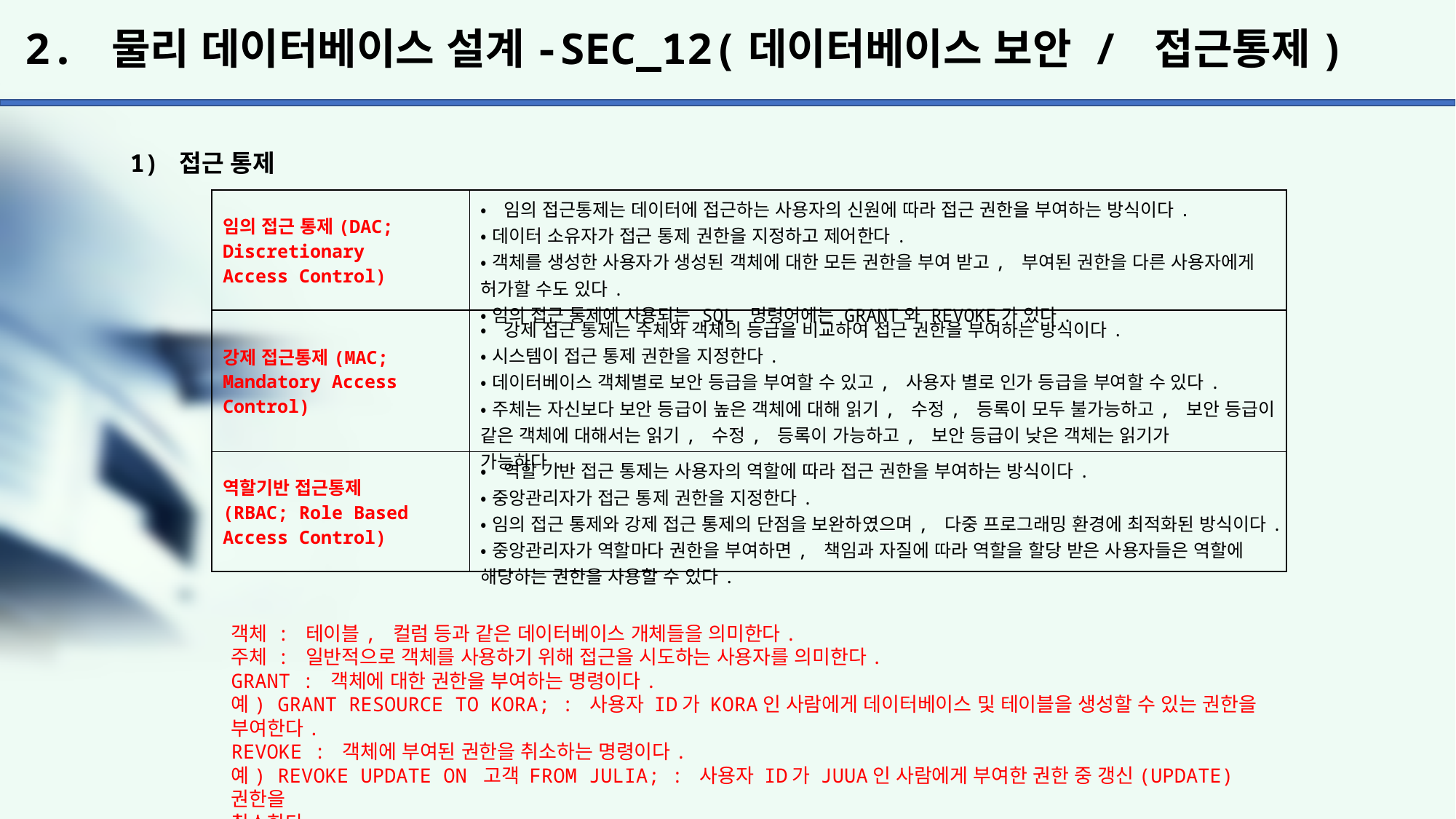

# 2. 물리 데이터베이스 설계-SEC_12(데이터베이스 보안 / 접근통제)
1) 접근 통제

| 임의 접근 통제(DAC; Discretionary Access Control) | •임의 접근통제는 데이터에 접근하는 사용자의 신원에 따라 접근 권한을 부여하는 방식이다. •데이터 소유자가 접근 통제 권한을 지정하고 제어한다. •객체를 생성한 사용자가 생성된 객체에 대한 모든 권한을 부여 받고, 부여된 권한을 다른 사용자에게 허가할 수도 있다. •임의 접근 통제에 사용되는 SQL 명령어에는 GRANT와 REVOKE가 있다. |
| --- | --- |
| 강제 접근통제(MAC; Mandatory Access Control) | •강제 접근 통제는 주체와 객체의 등급을 비교하여 접근 권한을 부여하는 방식이다. •시스템이 접근 통제 권한을 지정한다. •데이터베이스 객체별로 보안 등급을 부여할 수 있고, 사용자 별로 인가 등급을 부여할 수 있다. •주체는 자신보다 보안 등급이 높은 객체에 대해 읽기, 수정, 등록이 모두 불가능하고, 보안 등급이 같은 객체에 대해서는 읽기, 수정, 등록이 가능하고, 보안 등급이 낮은 객체는 읽기가 가능하다. |
| 역할기반 접근통제 (RBAC; Role Based Access Control) | •역할 기반 접근 통제는 사용자의 역할에 따라 접근 권한을 부여하는 방식이다. •중앙관리자가 접근 통제 권한을 지정한다. •임의 접근 통제와 강제 접근 통제의 단점을 보완하였으며, 다중 프로그래밍 환경에 최적화된 방식이다. •중앙관리자가 역할마다 권한을 부여하면, 책임과 자질에 따라 역할을 할당 받은 사용자들은 역할에 해당하는 권한을 사용할 수 있다. |
객체 : 테이블, 컬럼 등과 같은 데이터베이스 개체들을 의미한다.
주체 : 일반적으로 객체를 사용하기 위해 접근을 시도하는 사용자를 의미한다.
GRANT : 객체에 대한 권한을 부여하는 명령이다.
예) GRANT RESOURCE TO KORA; : 사용자 ID가 KORA인 사람에게 데이터베이스 및 테이블을 생성할 수 있는 권한을 부여한다.
REVOKE : 객체에 부여된 권한을 취소하는 명령이다.
예) REVOKE UPDATE ON 고객 FROM JULIA; : 사용자 ID가 JUUA인 사람에게 부여한 권한 중 갱신(UPDATE) 권한을
취소한다.